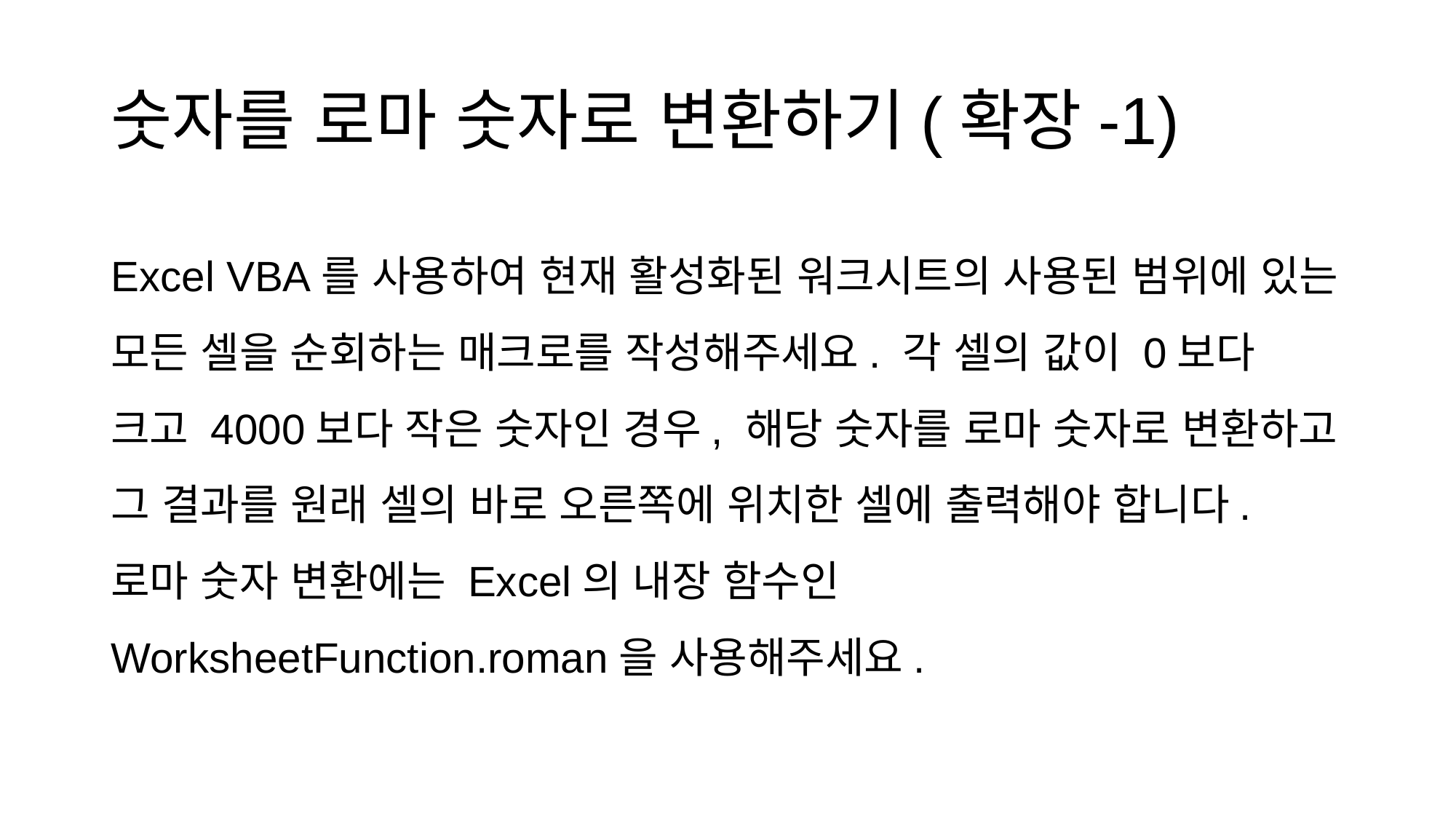

# 숫자를 로마 숫자로 변환하기(확장-1)
Excel VBA를 사용하여 현재 활성화된 워크시트의 사용된 범위에 있는 모든 셀을 순회하는 매크로를 작성해주세요. 각 셀의 값이 0보다 크고 4000보다 작은 숫자인 경우, 해당 숫자를 로마 숫자로 변환하고 그 결과를 원래 셀의 바로 오른쪽에 위치한 셀에 출력해야 합니다. 로마 숫자 변환에는 Excel의 내장 함수인 WorksheetFunction.roman을 사용해주세요.